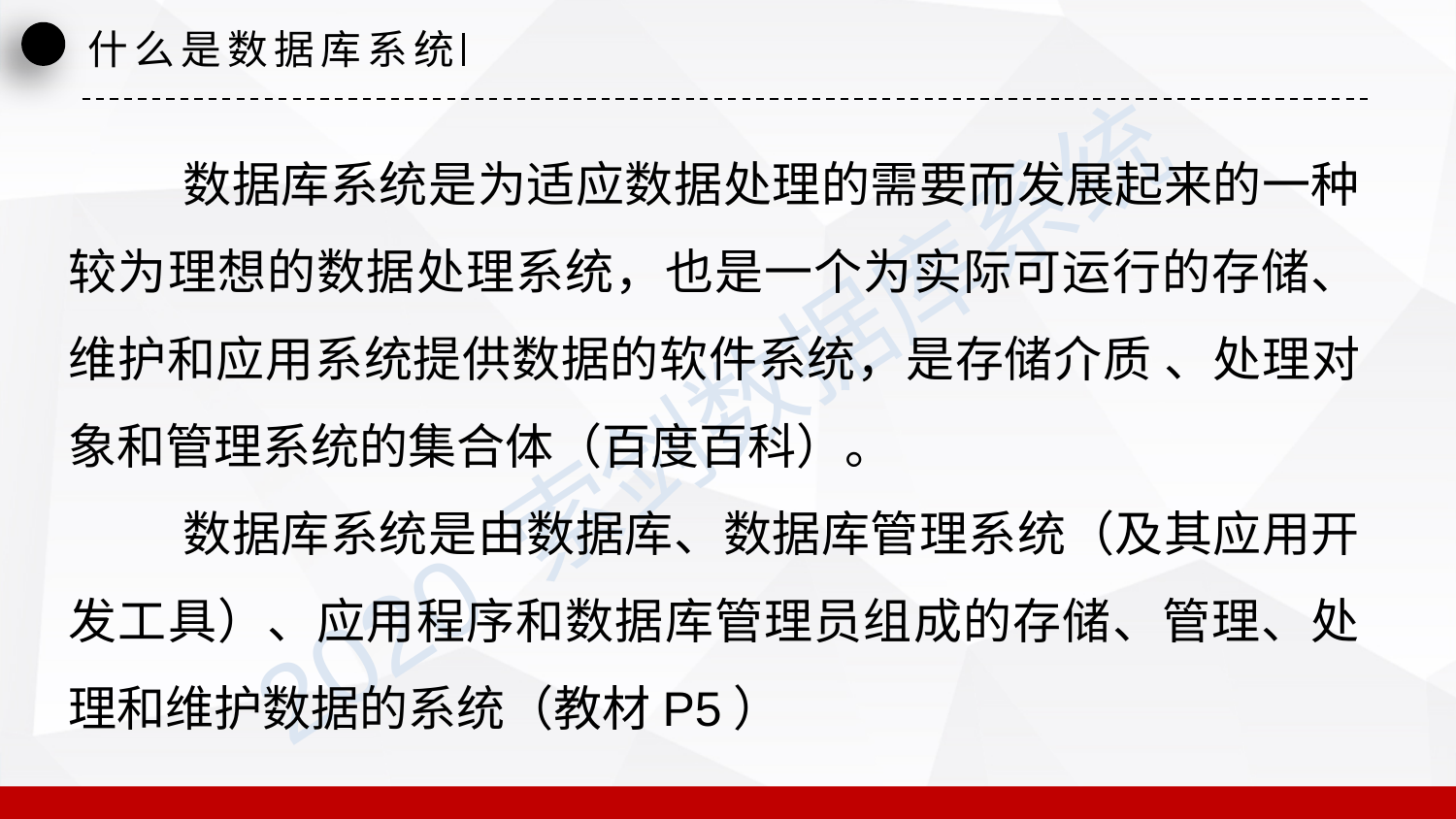

什么是数据库系统

数据库系统是为适应数据处理的需要而发展起来的一种较为理想的数据处理系统，也是一个为实际可运行的存储、维护和应用系统提供数据的软件系统，是存储介质 、处理对象和管理系统的集合体（百度百科）。
数据库系统是由数据库、数据库管理系统（及其应用开发工具）、应用程序和数据库管理员组成的存储、管理、处理和维护数据的系统（教材P5）